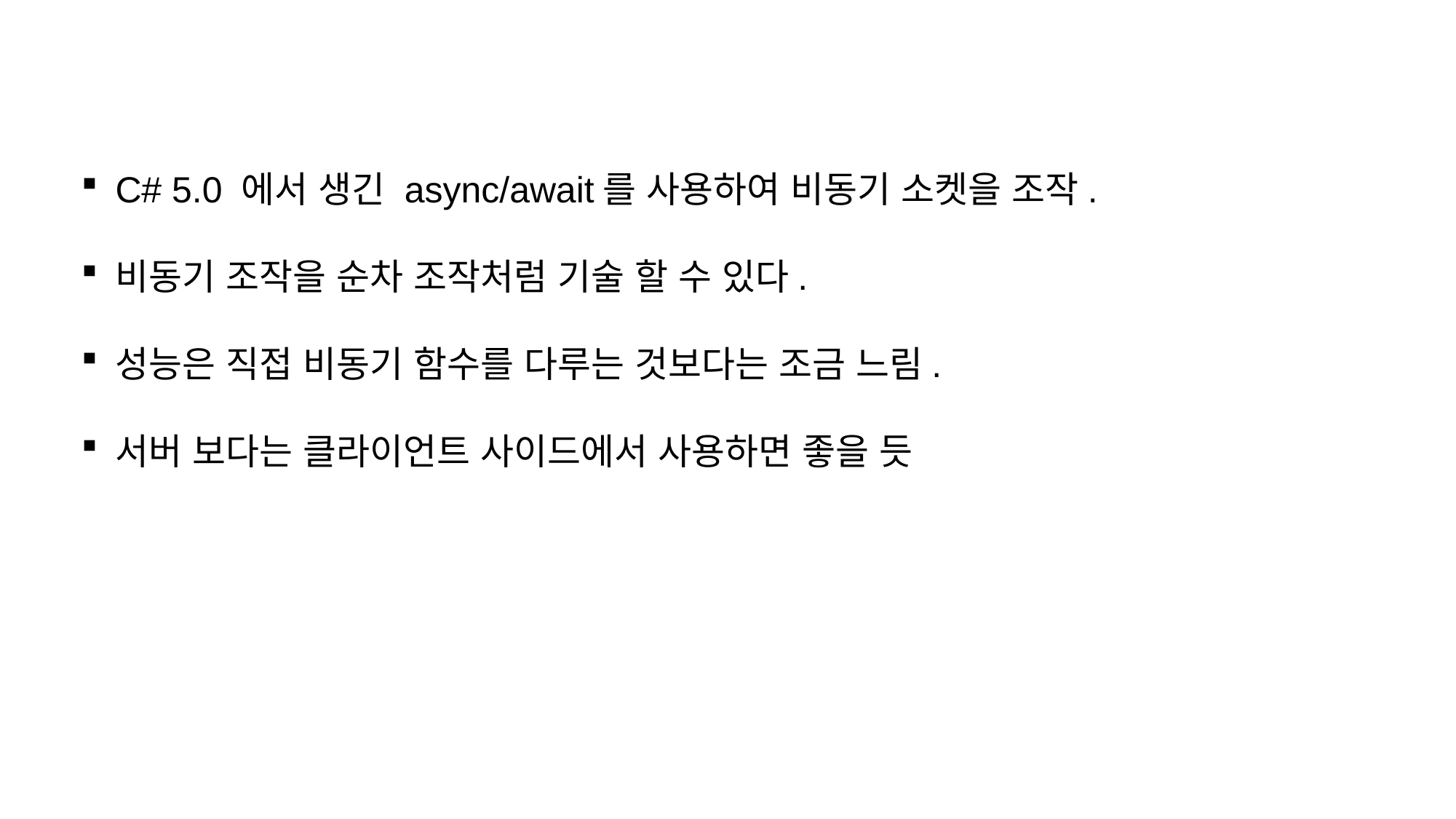

C# 5.0 에서 생긴 async/await를 사용하여 비동기 소켓을 조작.
비동기 조작을 순차 조작처럼 기술 할 수 있다.
성능은 직접 비동기 함수를 다루는 것보다는 조금 느림.
서버 보다는 클라이언트 사이드에서 사용하면 좋을 듯